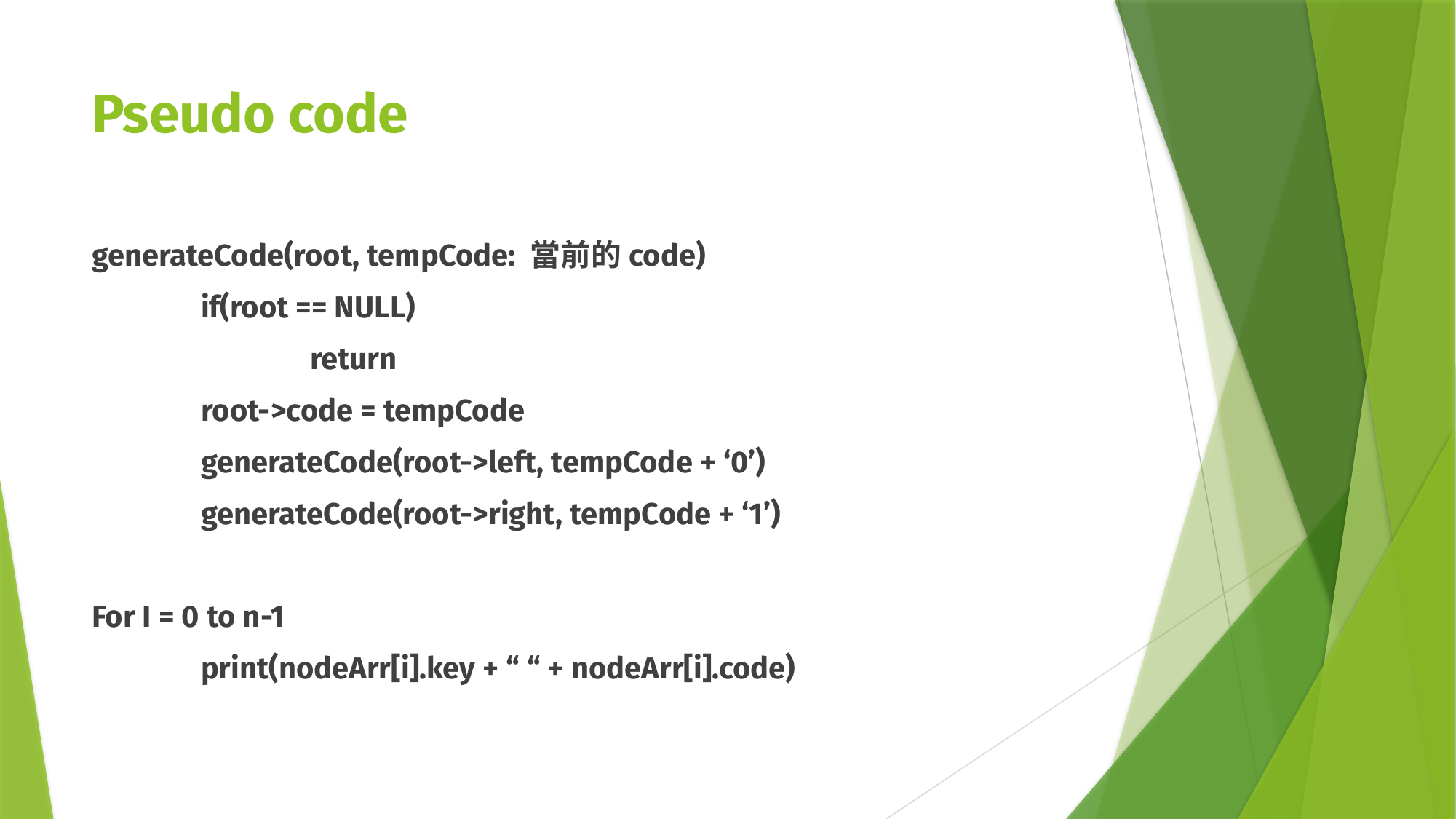

# Pseudo code
generateCode(root, tempCode: 當前的code)
	if(root == NULL)
		return
	root->code = tempCode
	generateCode(root->left, tempCode + ‘0’)
	generateCode(root->right, tempCode + ‘1’)

For I = 0 to n-1
	print(nodeArr[i].key + “ “ + nodeArr[i].code)